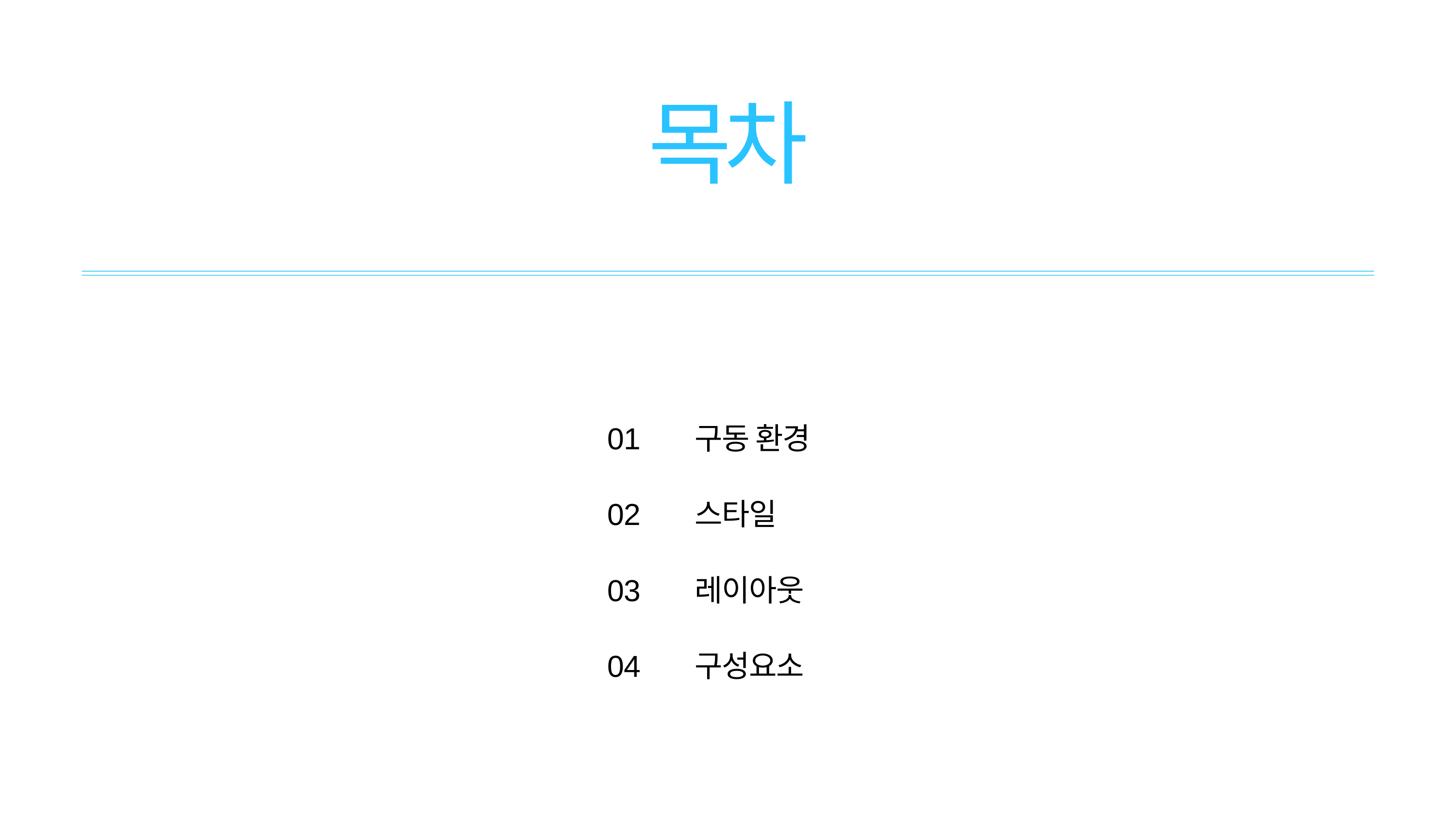

목차

01
02
03
04
구동 환경
스타일
레이아웃
구성요소